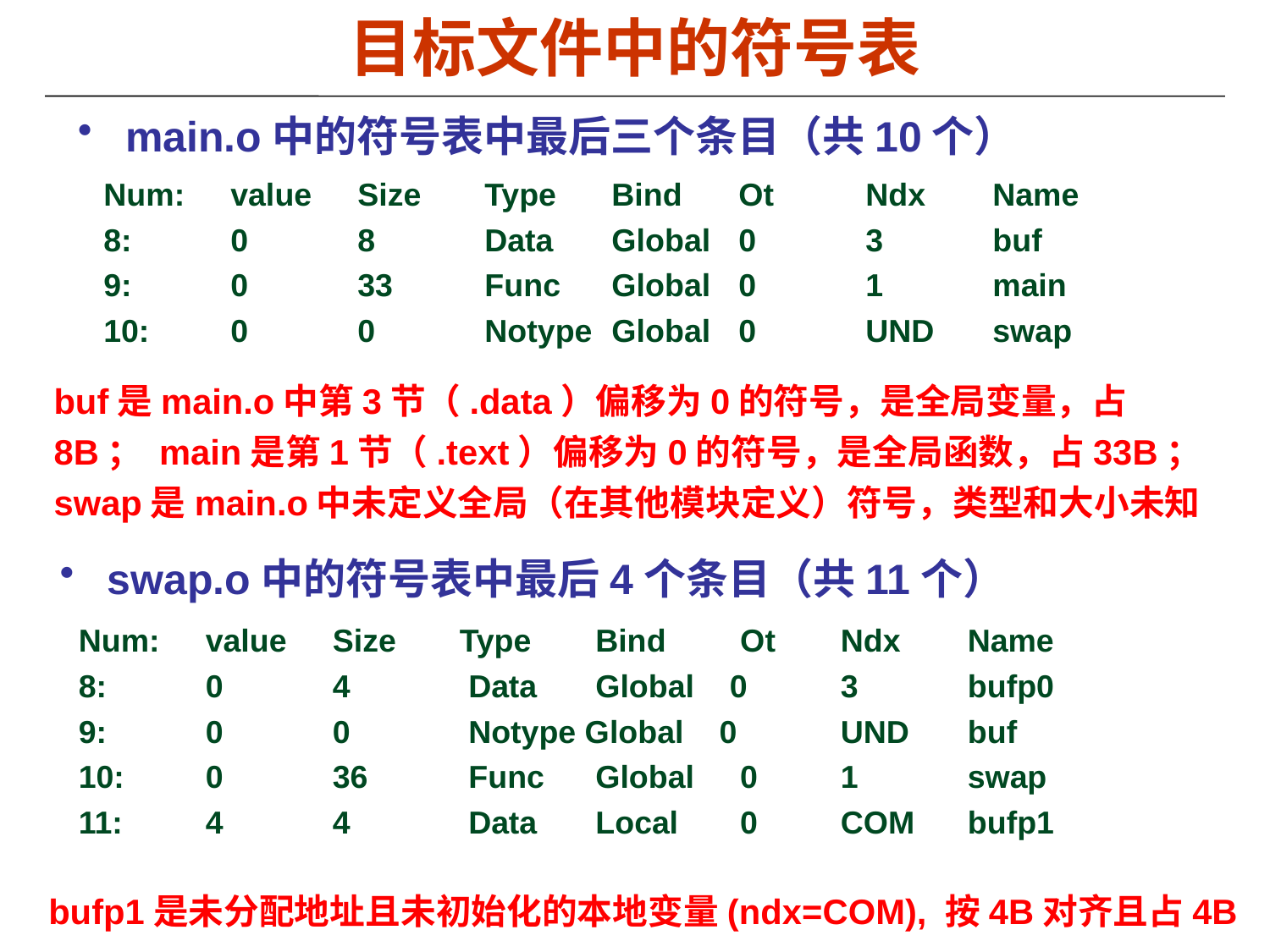

# 目标文件中的符号表
main.o中的符号表中最后三个条目（共10个）
Num:	value	Size	Type	Bind	Ot	Ndx	Name
8:	0	8	Data	Global  	0	3	buf
9:	0	33	Func	Global	0	1	main
10:	0	0	Notype	Global	0	UND	swap
buf是main.o中第3节（.data）偏移为0的符号，是全局变量，占8B； main是第1节（.text）偏移为0的符号，是全局函数，占33B；
swap是main.o中未定义全局（在其他模块定义）符号，类型和大小未知
swap.o中的符号表中最后4个条目（共11个）

Num:	value	Size	Type	 Bind	   Ot	Ndx	Name
8:	0	4	 Data	 Global    0	3	bufp0
9:	0	0	 Notype Global    0	UND 	buf
10:	0	36	 Func	 Global	   0	1	swap
11:	4	4	 Data	 Local	   0	COM	bufp1
bufp1是未分配地址且未初始化的本地变量(ndx=COM), 按4B对齐且占4B